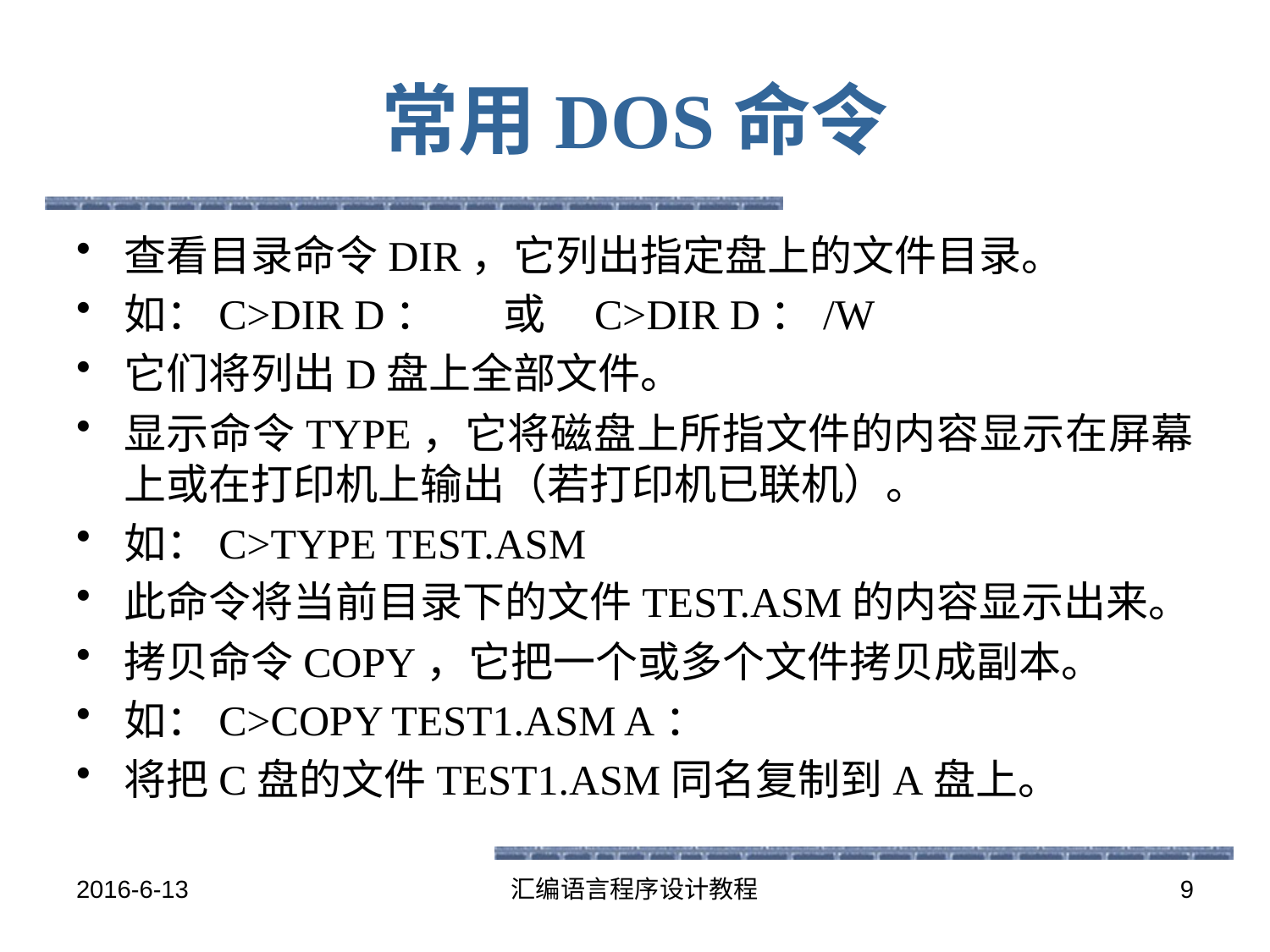

# 常用DOS命令
查看目录命令DIR，它列出指定盘上的文件目录。
如：C>DIR D：       或    C>DIR D：/W
它们将列出D盘上全部文件。
显示命令TYPE，它将磁盘上所指文件的内容显示在屏幕上或在打印机上输出（若打印机已联机）。
如：C>TYPE TEST.ASM
此命令将当前目录下的文件TEST.ASM的内容显示出来。
拷贝命令COPY，它把一个或多个文件拷贝成副本。
如：C>COPY TEST1.ASM A：
将把C盘的文件TEST1.ASM同名复制到A盘上。
2016-6-13
汇编语言程序设计教程
9